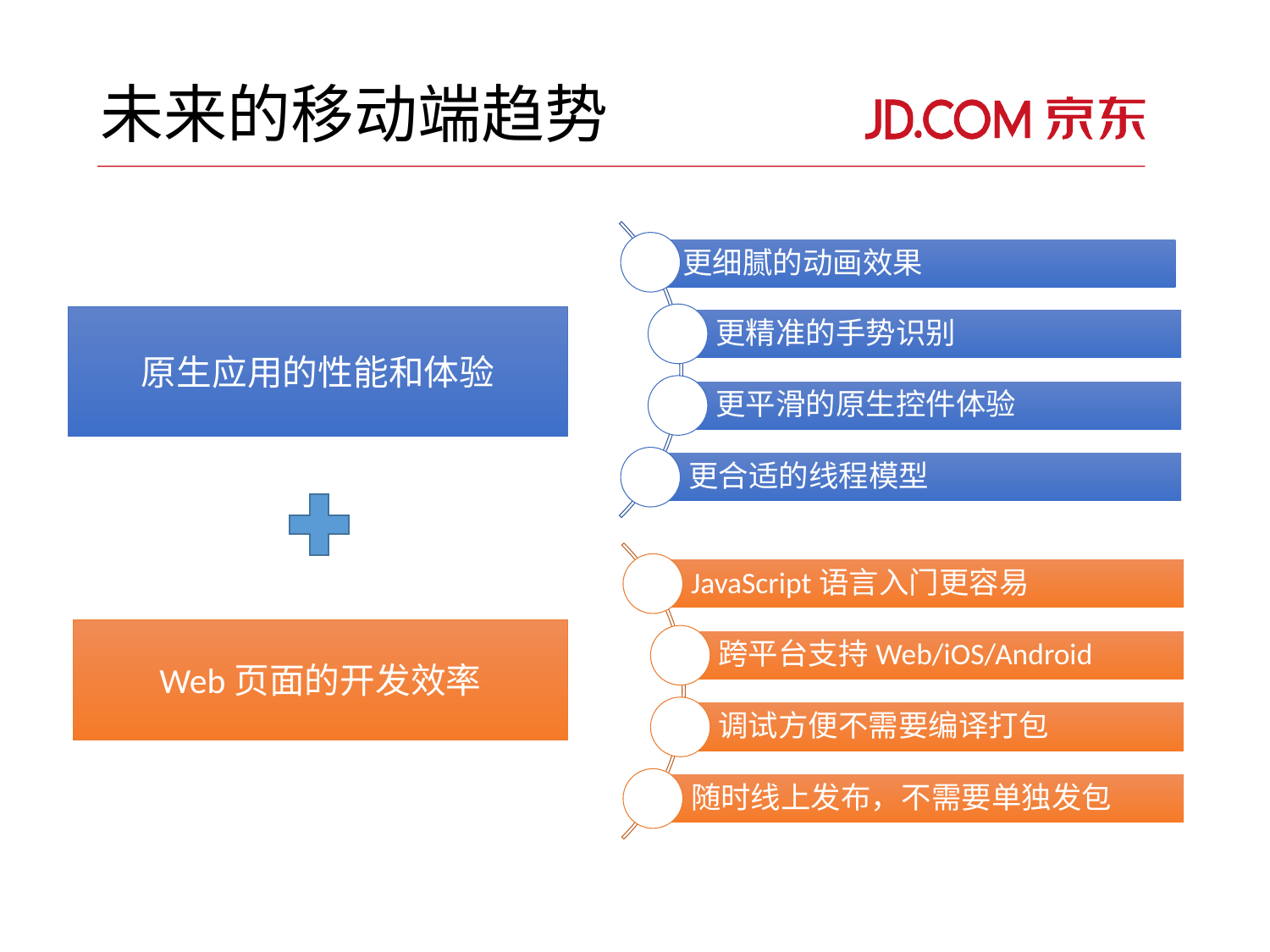

# 未来的移动端趋势
更细腻的动画效果
更精准的手势识别
更平滑的原生控件体验
更合适的线程模型
原生应用的性能和体验

JavaScript语言入门更容易
跨平台支持Web/iOS/Android
调试方便不需要编译打包
随时线上发布，不需要单独发包
Web页面的开发效率